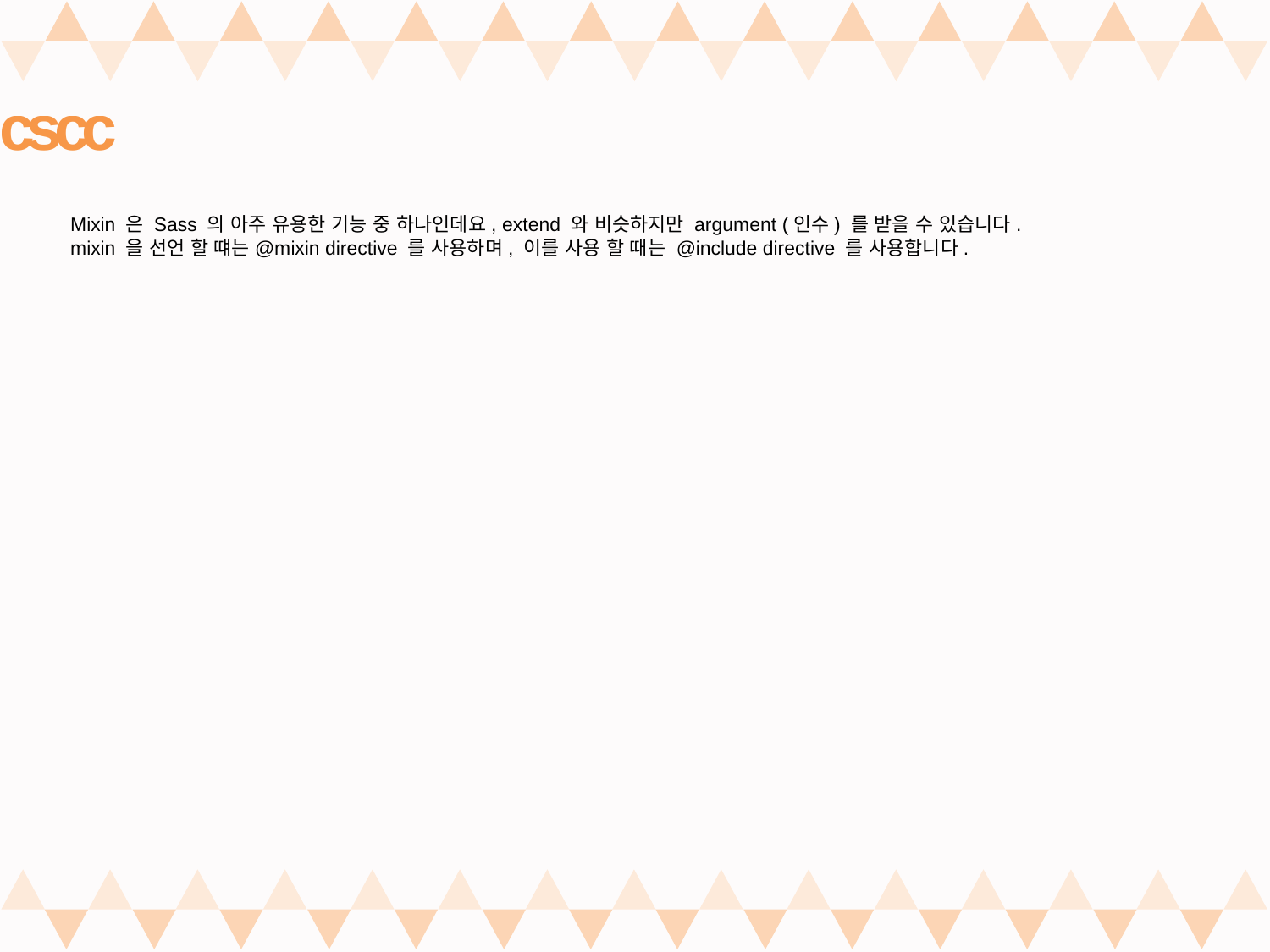

cscc
Mixin 은 Sass 의 아주 유용한 기능 중 하나인데요, extend 와 비슷하지만 argument (인수) 를 받을 수 있습니다.
mixin 을 선언 할 떄는@mixin directive 를 사용하며, 이를 사용 할 때는 @include directive 를 사용합니다.